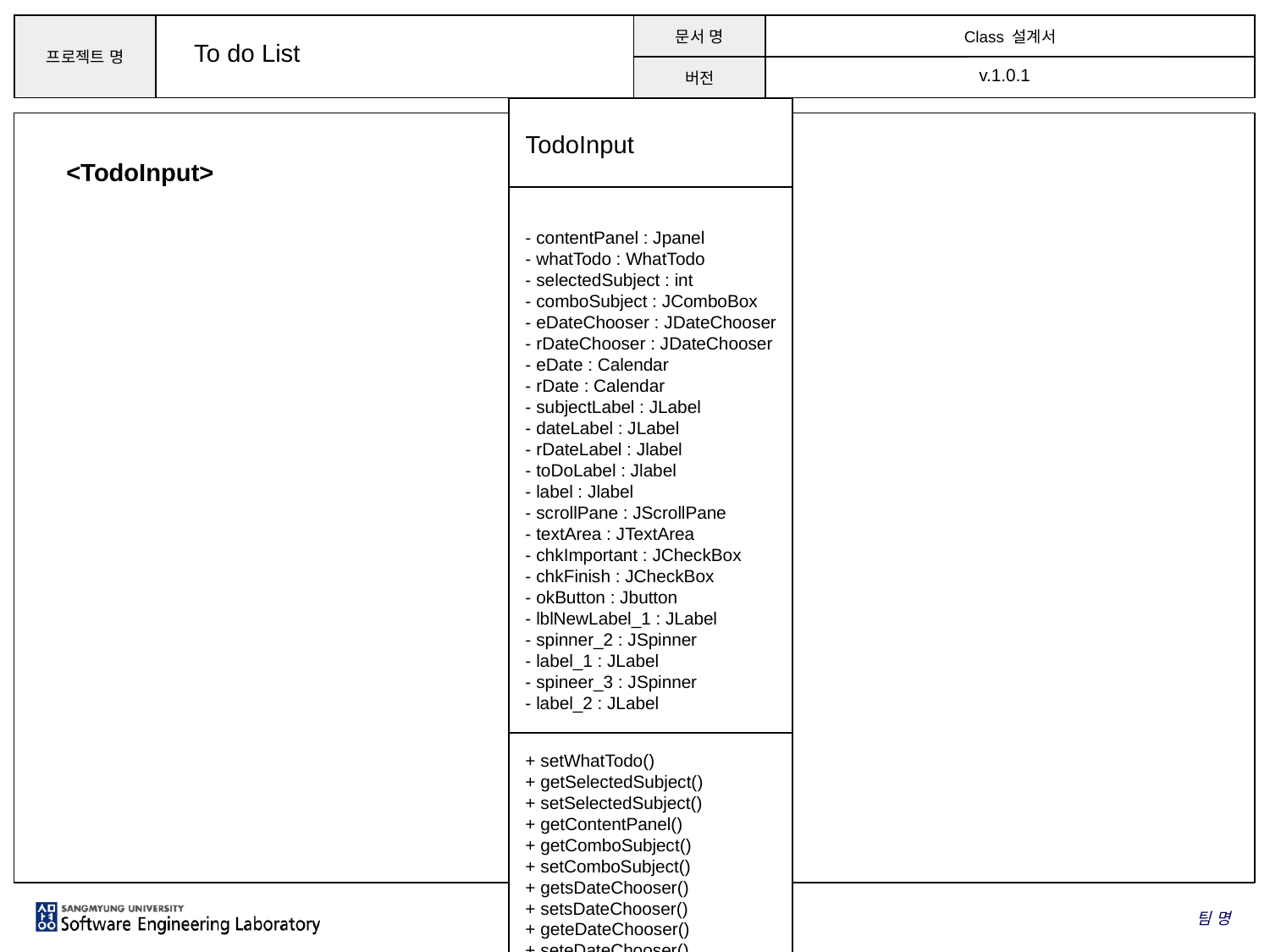

To do List
v.1.0.1

TodoInput
- contentPanel : Jpanel
- whatTodo : WhatTodo
- selectedSubject : int
- comboSubject : JComboBox
- eDateChooser : JDateChooser
- rDateChooser : JDateChooser
- eDate : Calendar
- rDate : Calendar
- subjectLabel : JLabel
- dateLabel : JLabel
- rDateLabel : Jlabel
- toDoLabel : Jlabel
- label : Jlabel
- scrollPane : JScrollPane
- textArea : JTextArea
- chkImportant : JCheckBox
- chkFinish : JCheckBox
- okButton : Jbutton
- lblNewLabel_1 : JLabel
- spinner_2 : JSpinner
- label_1 : JLabel
- spineer_3 : JSpinner
- label_2 : JLabel
+ setWhatTodo()
+ getSelectedSubject()
+ setSelectedSubject()
+ getContentPanel()
+ getComboSubject()
+ setComboSubject()
+ getsDateChooser()
+ setsDateChooser()
+ geteDateChooser()
+ seteDateChooser()
+ getrDateChooser()
+ setrDateChooser()
+ getTextArea()
+ setTextArea()
+ getChkImportant()
+ setChkImportant()
+ getChkFinish()
+ setChkFinish()
+ geteDate()
+ seteDate()
+ getrDate()
+ setrDate()
<TodoInput>
팀 명